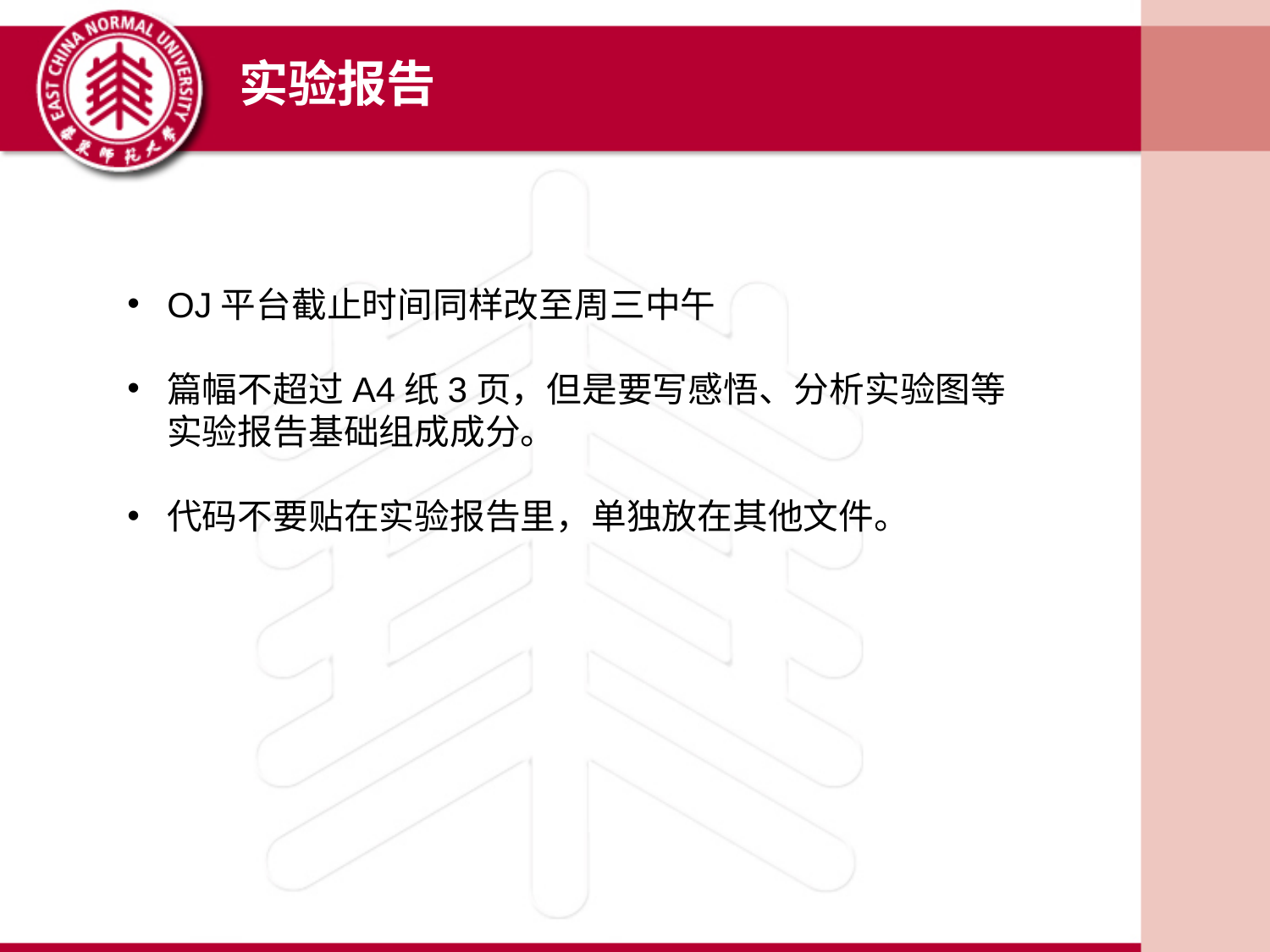

实验报告
OJ平台截止时间同样改至周三中午

篇幅不超过A4纸3页，但是要写感悟、分析实验图等实验报告基础组成成分。

代码不要贴在实验报告里，单独放在其他文件。